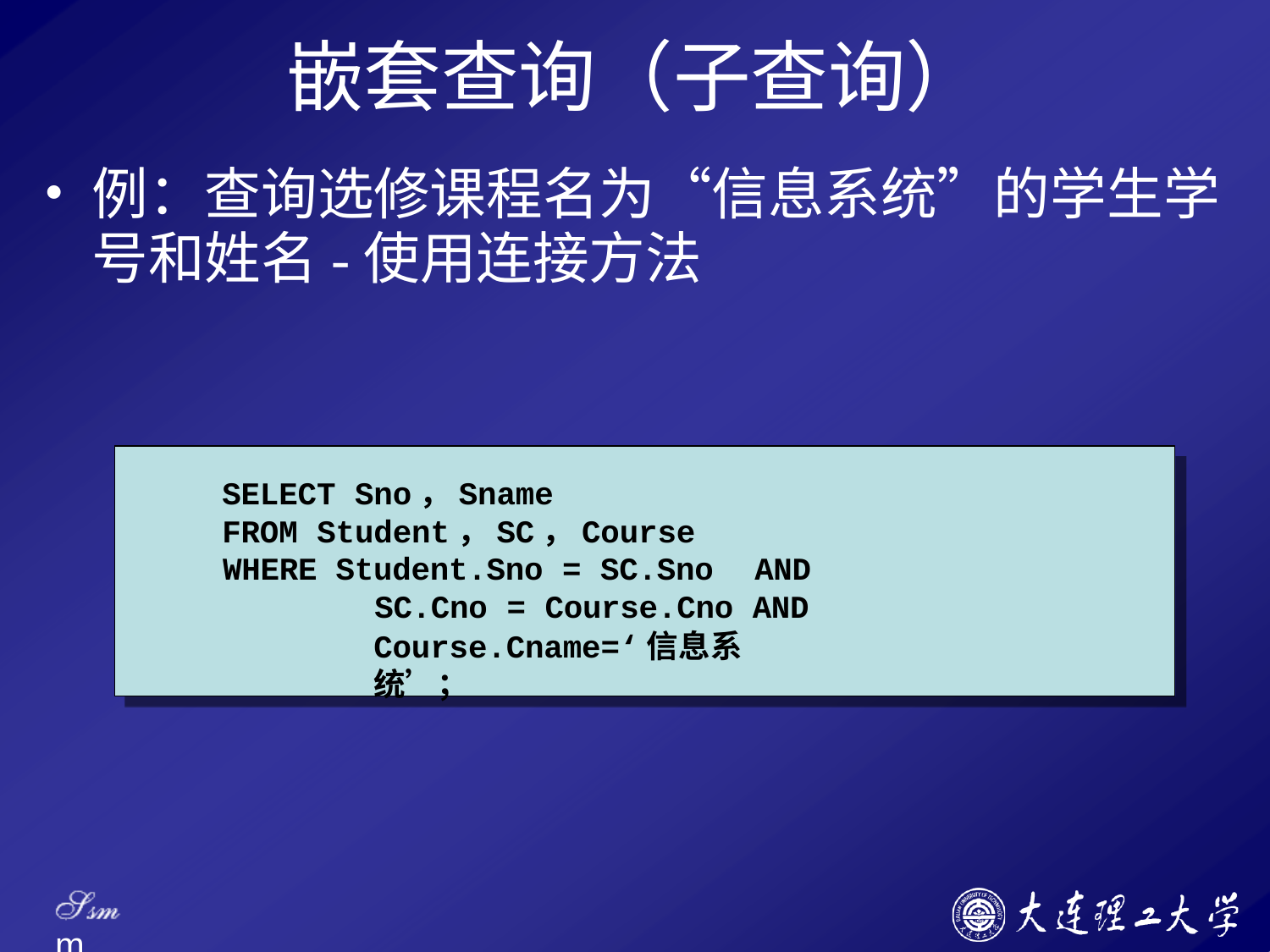

# 嵌套查询（子查询）
例：查询选修课程名为“信息系统”的学生学 号和姓名-使用连接方法

SELECT Sno，Sname
FROM Student，SC，Course
WHERE Student.Sno = SC.Sno	AND
SC.Cno = Course.Cno AND
Course.Cname=‘信息系统’；

Ssm